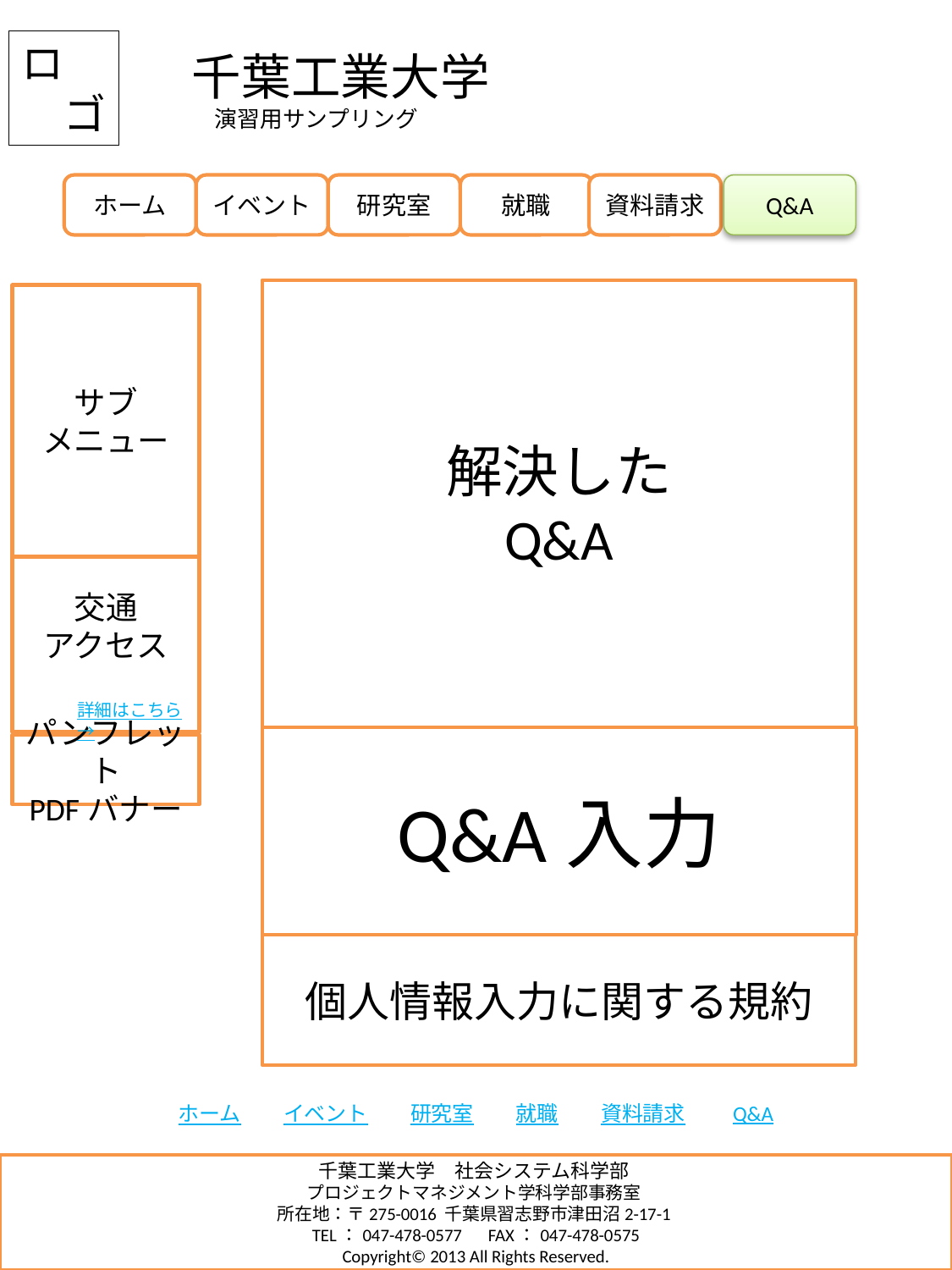

ロ
　ゴ
# 千葉工業大学 演習用サンプリング
ホーム
イベント
研究室
就職
資料請求
Q&A
解決した
Q&A
サブ
メニュー
交通
アクセス

詳細はこちら→
Q&A入力
パンフレット
PDFバナー
個人情報入力に関する規約
ホーム　　イベント　　研究室　　就職　　資料請求　　Q&A
千葉工業大学　社会システム科学部
プロジェクトマネジメント学科学部事務室
所在地：〒275-0016 千葉県習志野市津田沼2-17-1
TEL：047-478-0577　FAX：047-478-0575
Copyright© 2013 All Rights Reserved.